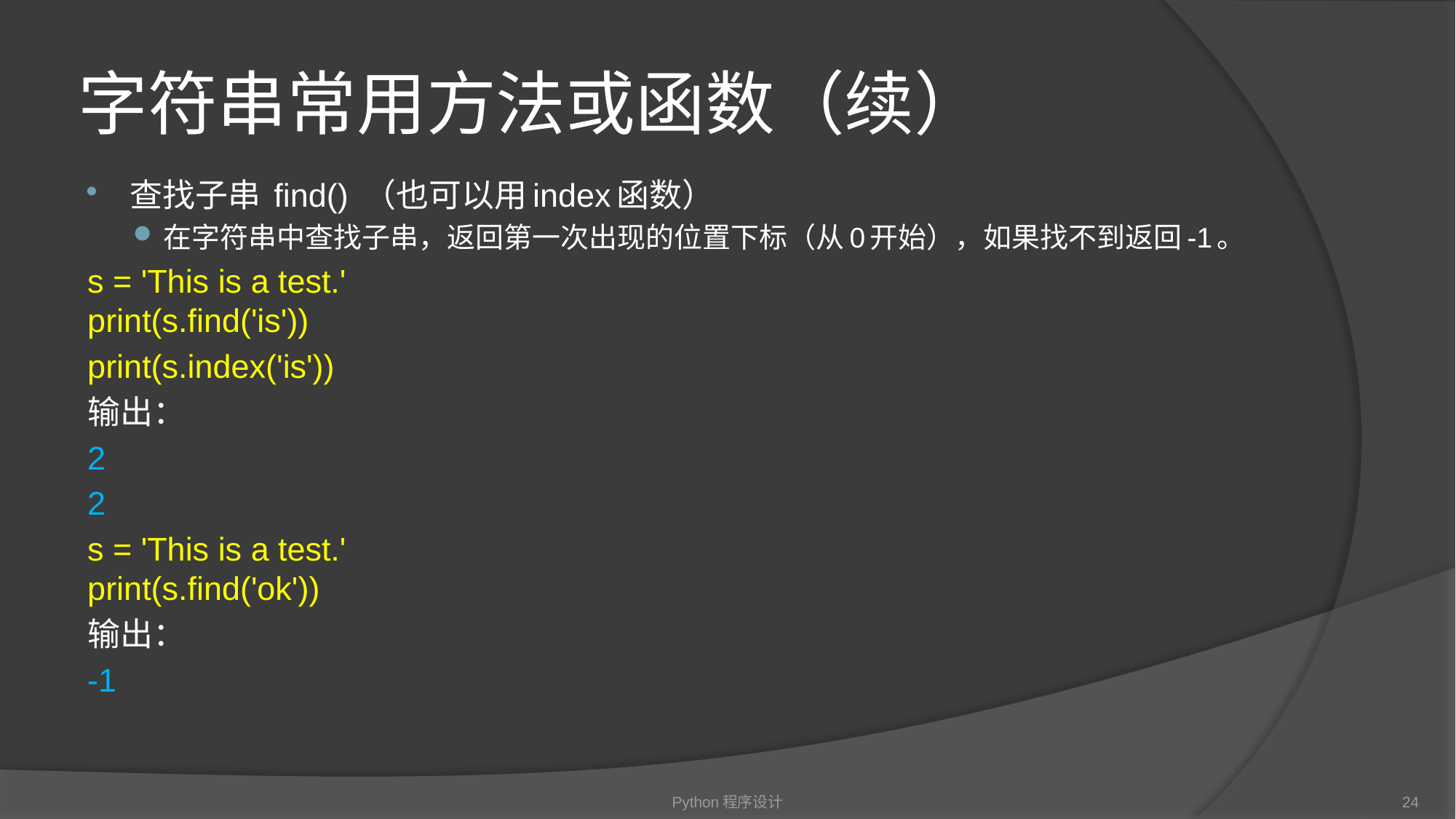

# 字符串常用方法或函数（续）
查找子串 find() （也可以用index函数）
在字符串中查找子串，返回第一次出现的位置下标（从0开始），如果找不到返回-1。
s = 'This is a test.'
print(s.find('is'))
print(s.index('is'))
输出：
2
2
s = 'This is a test.'
print(s.find('ok'))
输出：
-1
Python程序设计
24